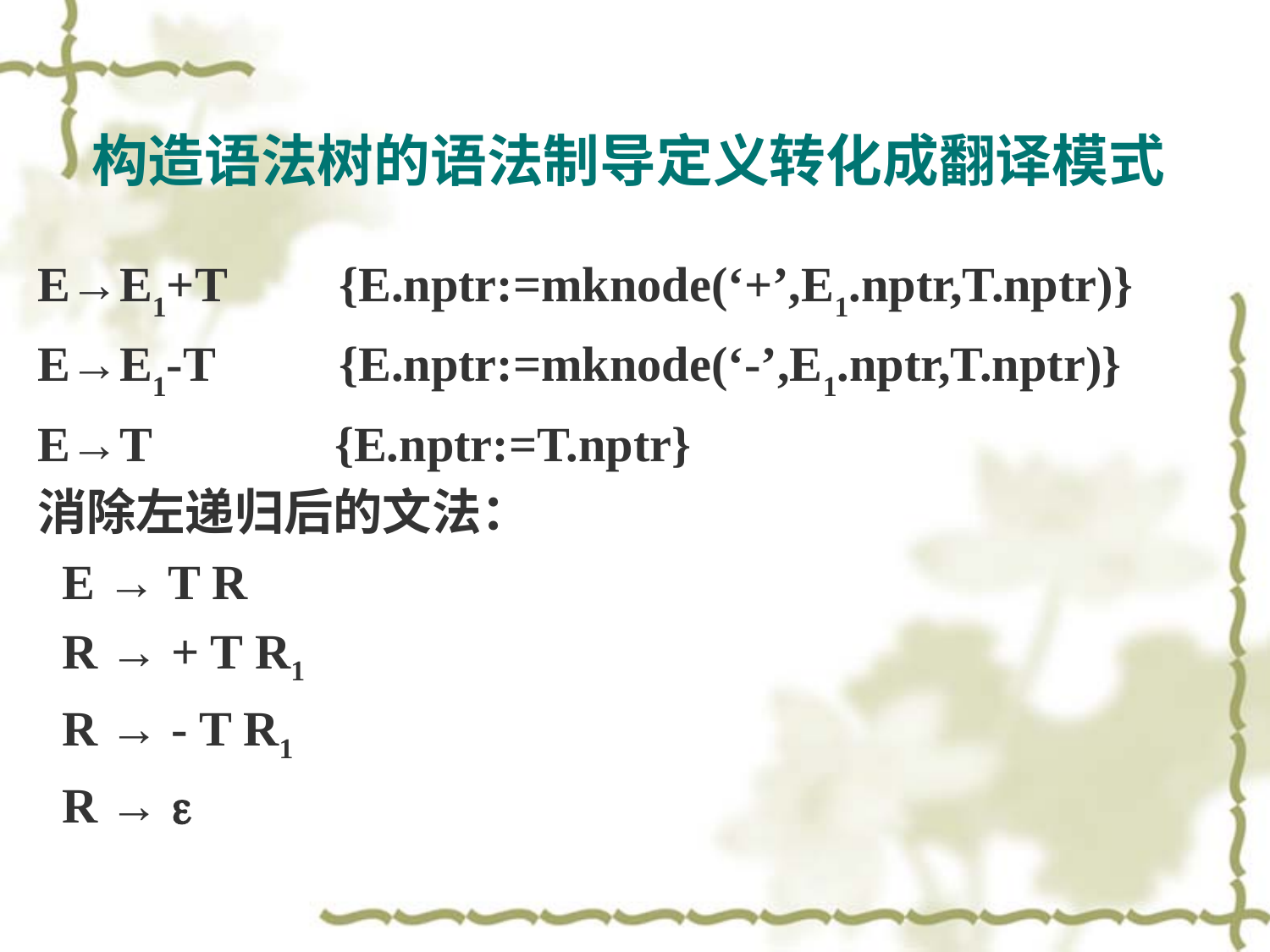

构造语法树的语法制导定义转化成翻译模式
E→E1+T	{E.nptr:=mknode(‘+’,E1.nptr,T.nptr)}
E→E1-T	{E.nptr:=mknode(‘-’,E1.nptr,T.nptr)}
E→T	          {E.nptr:=T.nptr}
消除左递归后的文法：
  E → T R
  R → + T R1
  R → - T R1
  R → ε